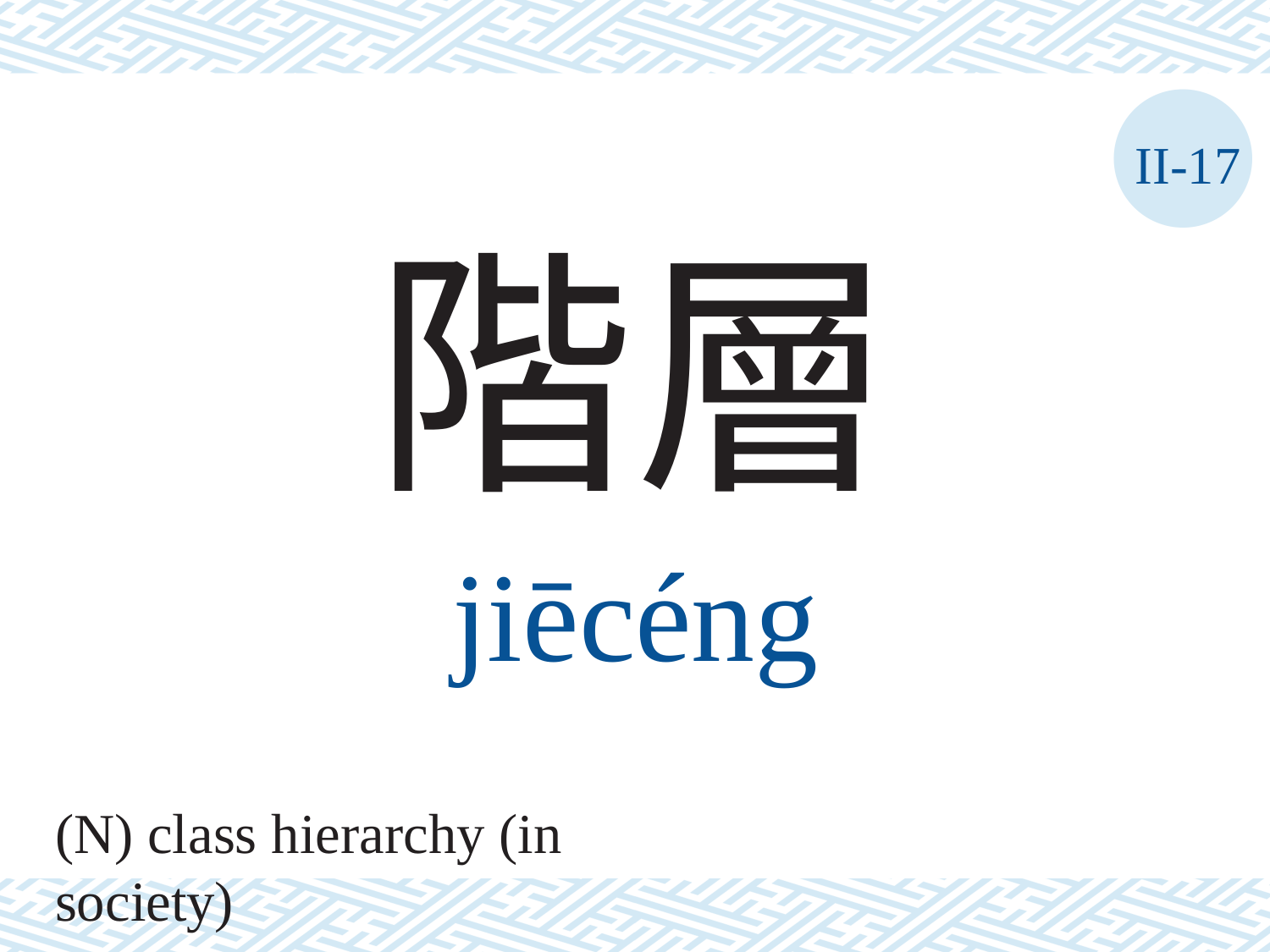

II-17
階層
jiēcéng
(N) class hierarchy (in society)